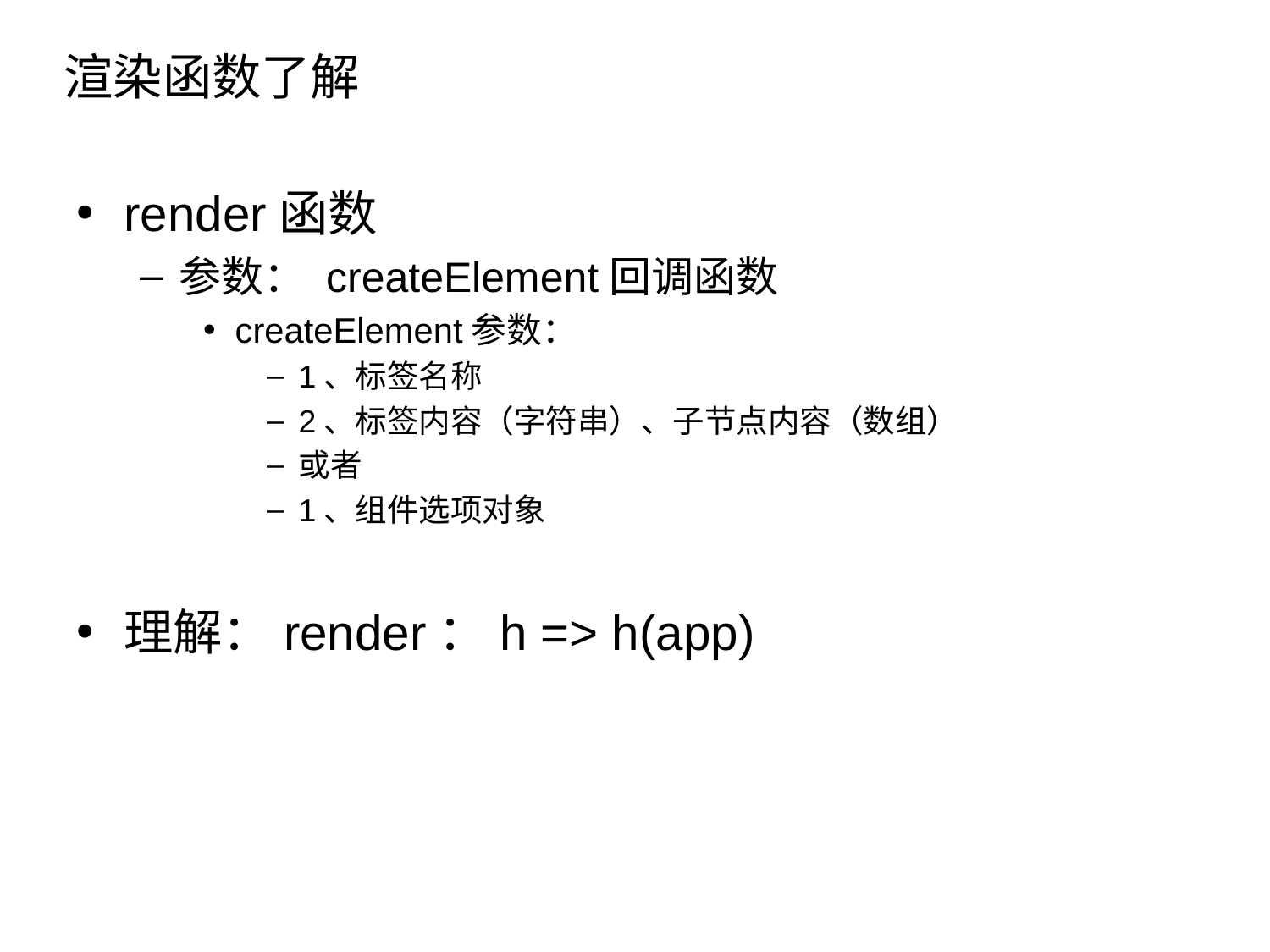

渲染函数了解
render函数
参数： createElement回调函数
createElement参数：
1、标签名称
2、标签内容（字符串）、子节点内容（数组）
或者
1、组件选项对象

理解：render：h => h(app)